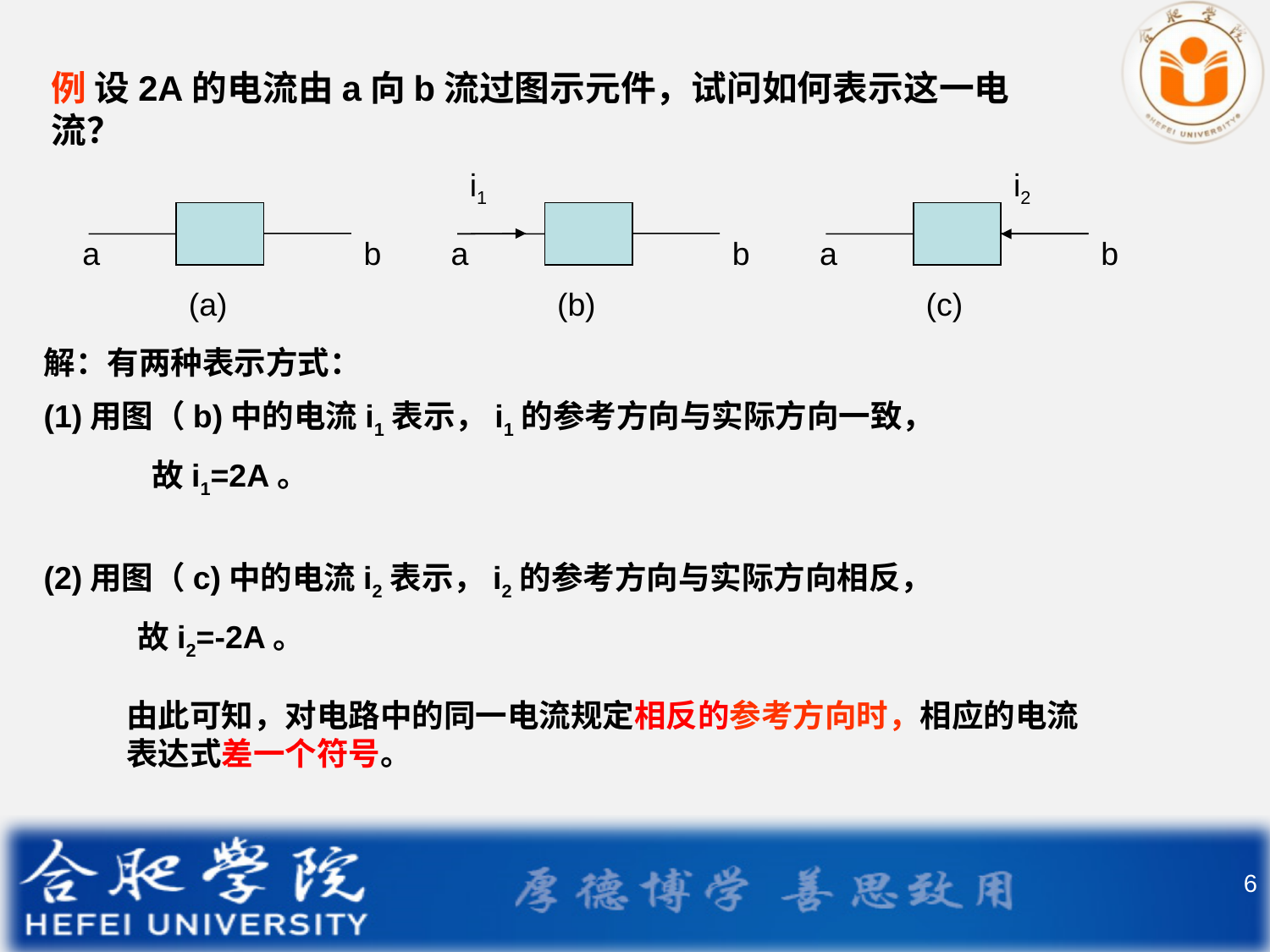

例 设2A的电流由a向b流过图示元件，试问如何表示这一电流？
i1

a
b

(b)

i2

a
b

(c)

a
b

(a)
解：有两种表示方式：
(1)用图（b)中的电流i1表示，i1的参考方向与实际方向一致，
              故i1=2A。

(2)用图（c)中的电流i2表示，i2的参考方向与实际方向相反，
            故i2=-2A。
由此可知，对电路中的同一电流规定相反的参考方向时，相应的电流表达式差一个符号。
6